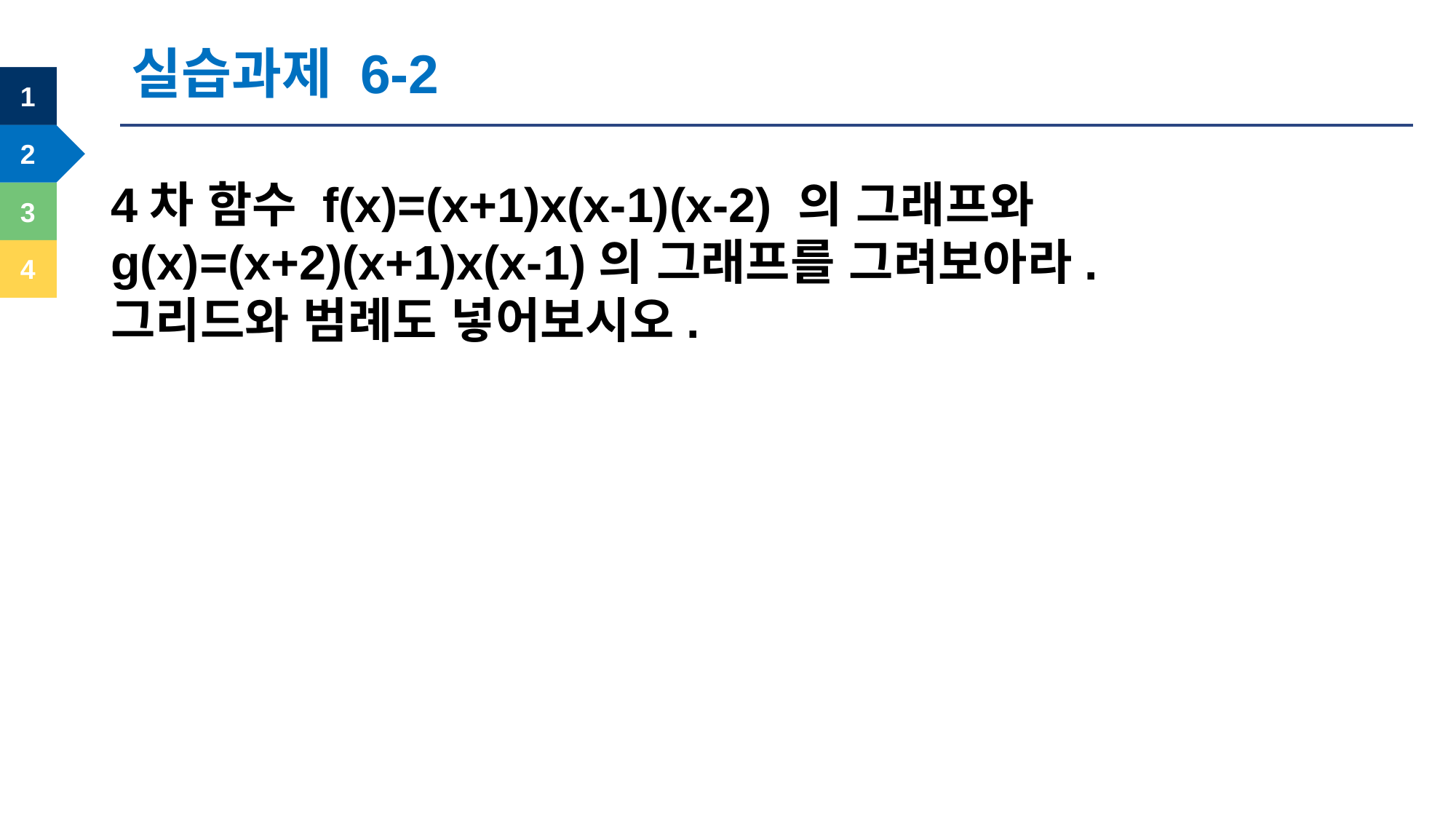

실습과제 6-2
4차 함수 f(x)=(x+1)x(x-1)(x-2) 의 그래프와 g(x)=(x+2)(x+1)x(x-1)의 그래프를 그려보아라.
그리드와 범례도 넣어보시오.